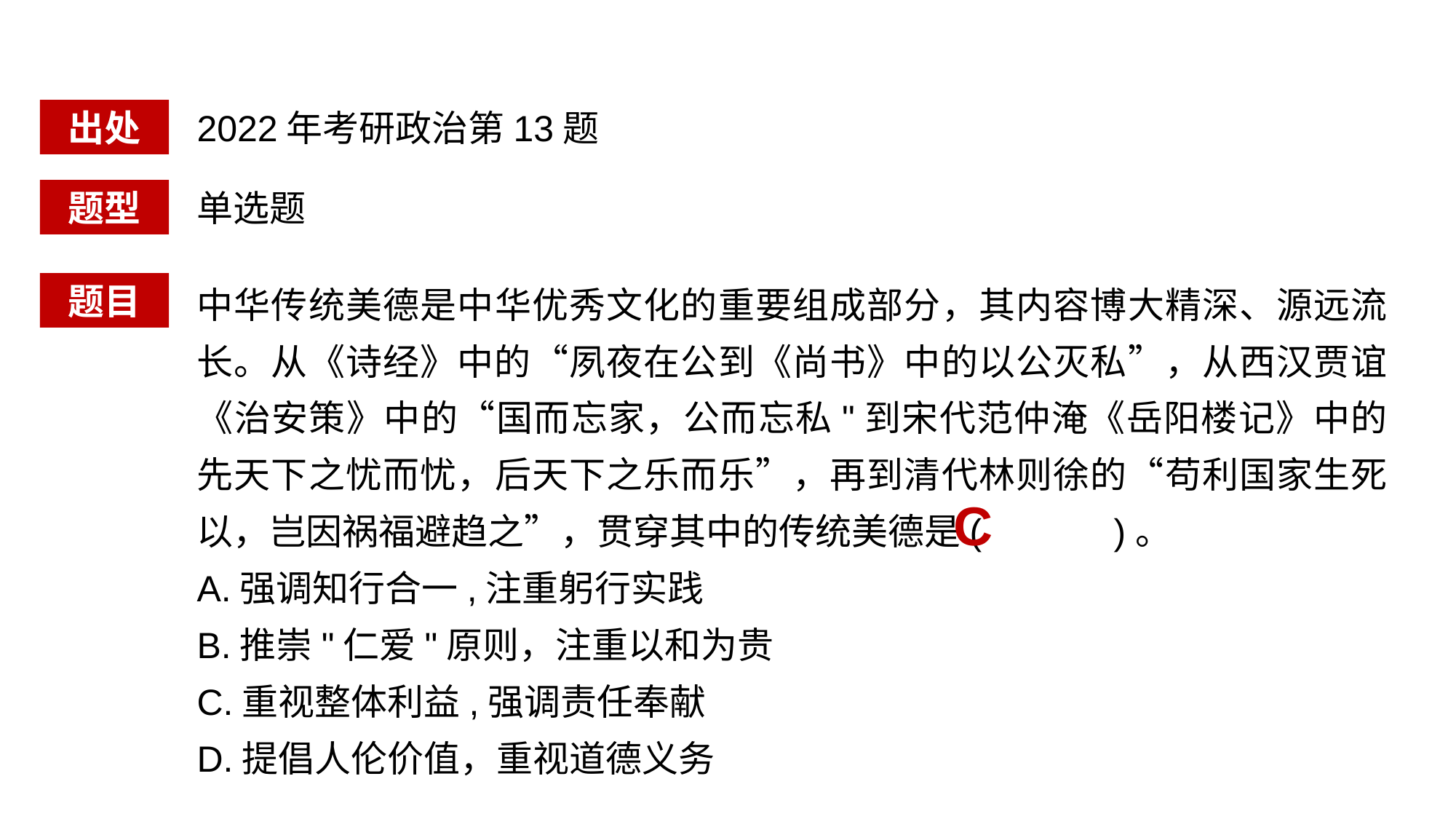

出处
2022年考研政治第13题
题型
单选题
中华传统美德是中华优秀文化的重要组成部分，其内容博大精深、源远流长。从《诗经》中的“夙夜在公到《尚书》中的以公灭私”，从西汉贾谊《治安策》中的“国而忘家，公而忘私"到宋代范仲淹《岳阳楼记》中的先天下之忧而忧，后天下之乐而乐”，再到清代林则徐的“苟利国家生死以，岂因祸福避趋之”，贯穿其中的传统美德是(             )。
A.强调知行合一,注重躬行实践
B.推崇"仁爱"原则，注重以和为贵
C.重视整体利益,强调责任奉献
D.提倡人伦价值，重视道德义务
题目
C